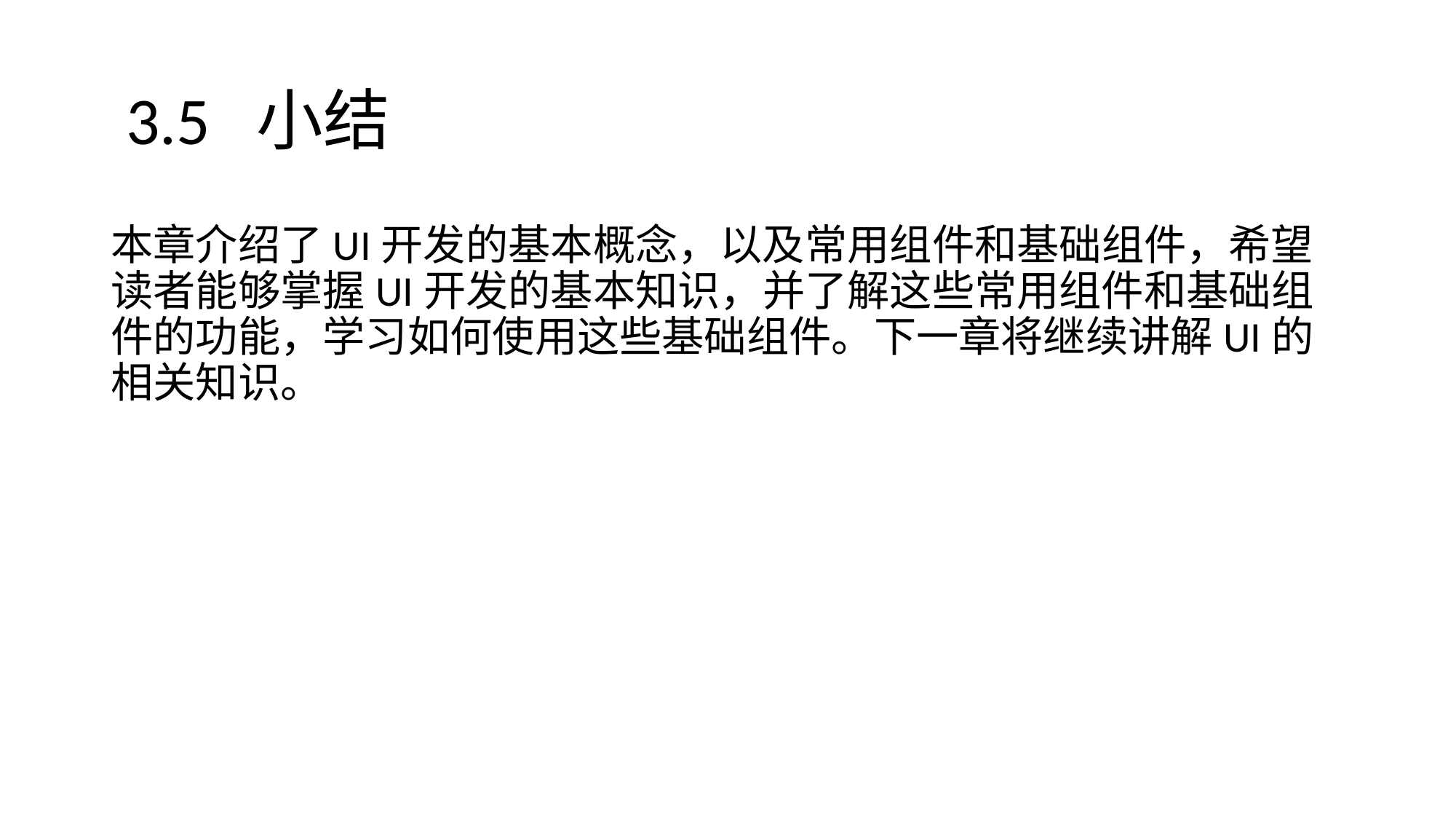

# 3.5  小结
本章介绍了UI开发的基本概念，以及常用组件和基础组件，希望读者能够掌握UI开发的基本知识，并了解这些常用组件和基础组件的功能，学习如何使用这些基础组件。下一章将继续讲解UI的相关知识。